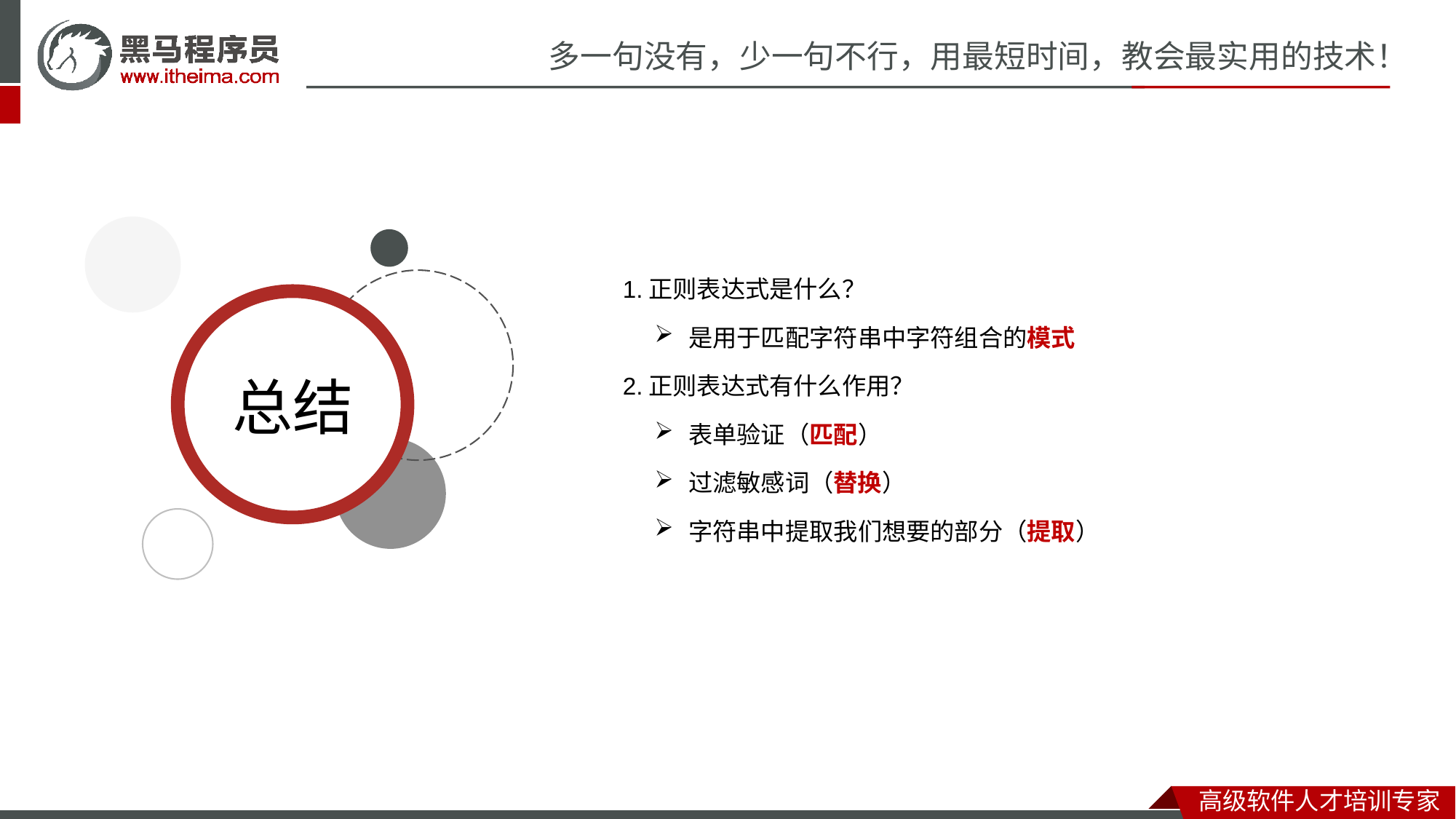

1.正则表达式是什么？
是用于匹配字符串中字符组合的模式
2.正则表达式有什么作用？
表单验证（匹配）
过滤敏感词（替换）
字符串中提取我们想要的部分（提取）